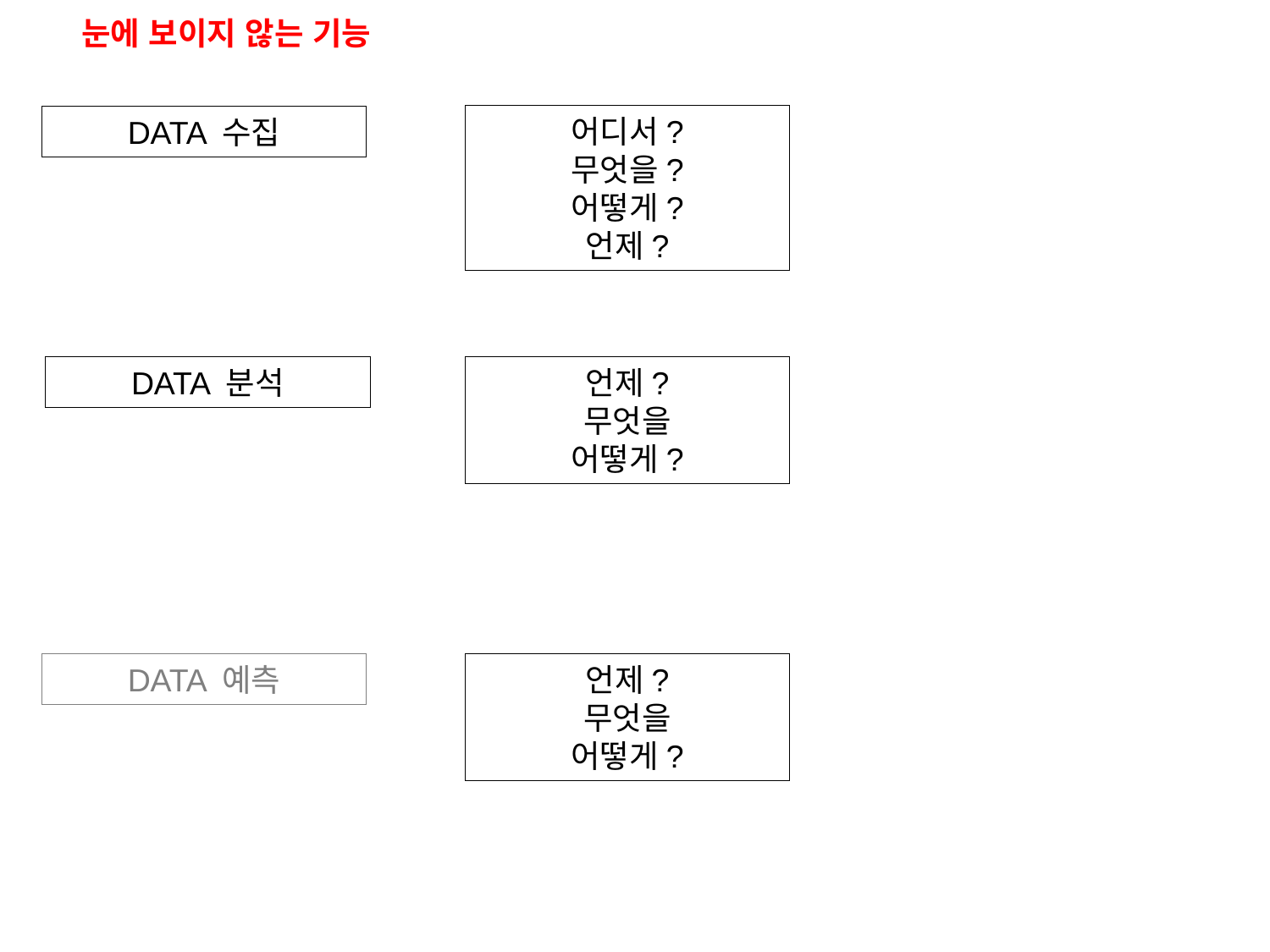

눈에 보이지 않는 기능
어디서?
무엇을?
어떻게?
언제?
DATA 수집
DATA 분석
언제?
무엇을
어떻게?
DATA 예측
언제?
무엇을
어떻게?